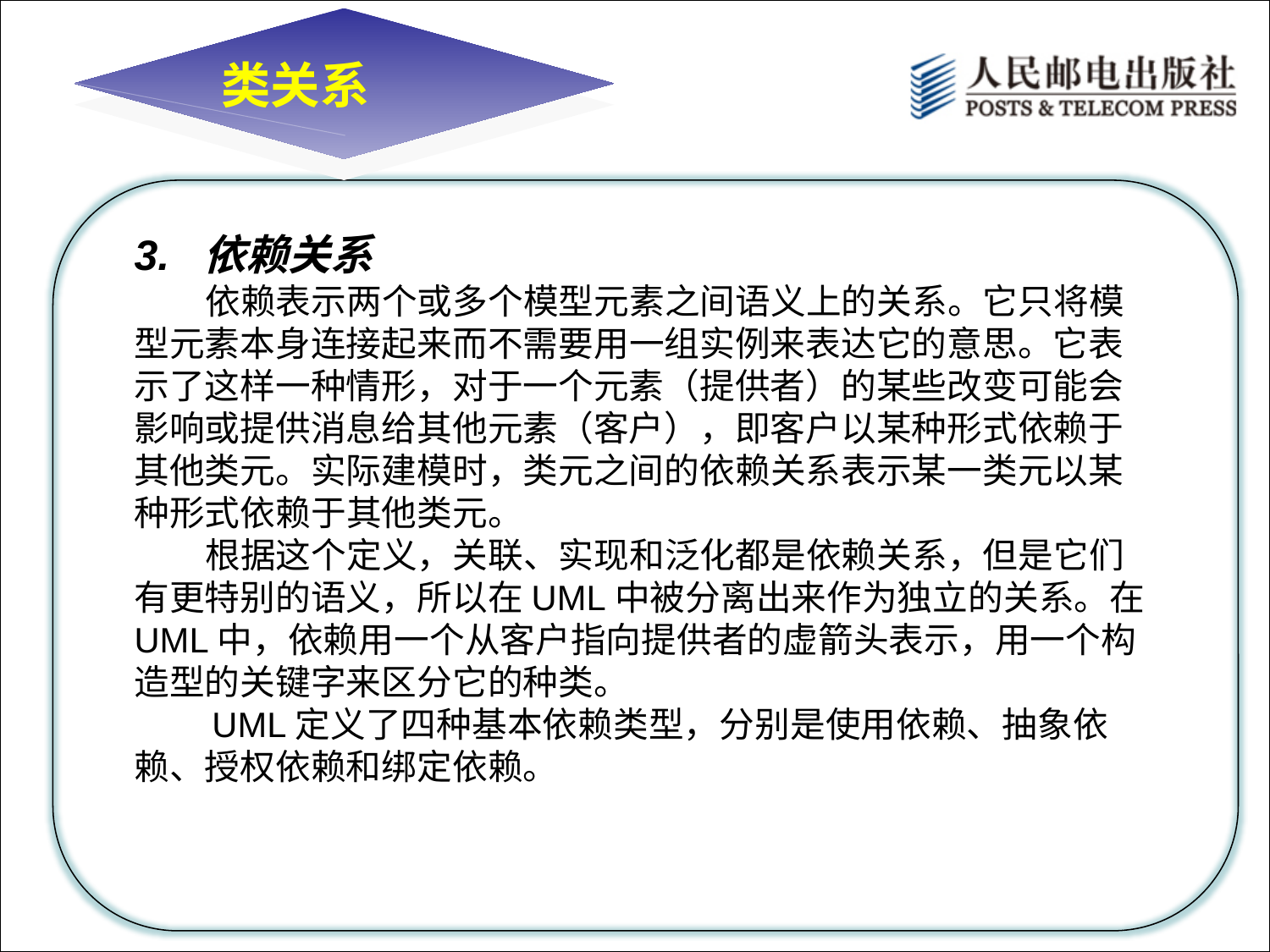

类关系

3.  依赖关系
        依赖表示两个或多个模型元素之间语义上的关系。它只将模型元素本身连接起来而不需要用一组实例来表达它的意思。它表示了这样一种情形，对于一个元素（提供者）的某些改变可能会影响或提供消息给其他元素（客户），即客户以某种形式依赖于其他类元。实际建模时，类元之间的依赖关系表示某一类元以某种形式依赖于其他类元。
        根据这个定义，关联、实现和泛化都是依赖关系，但是它们有更特别的语义，所以在UML中被分离出来作为独立的关系。在UML中，依赖用一个从客户指向提供者的虚箭头表示，用一个构造型的关键字来区分它的种类。
        UML定义了四种基本依赖类型，分别是使用依赖、抽象依赖、授权依赖和绑定依赖。